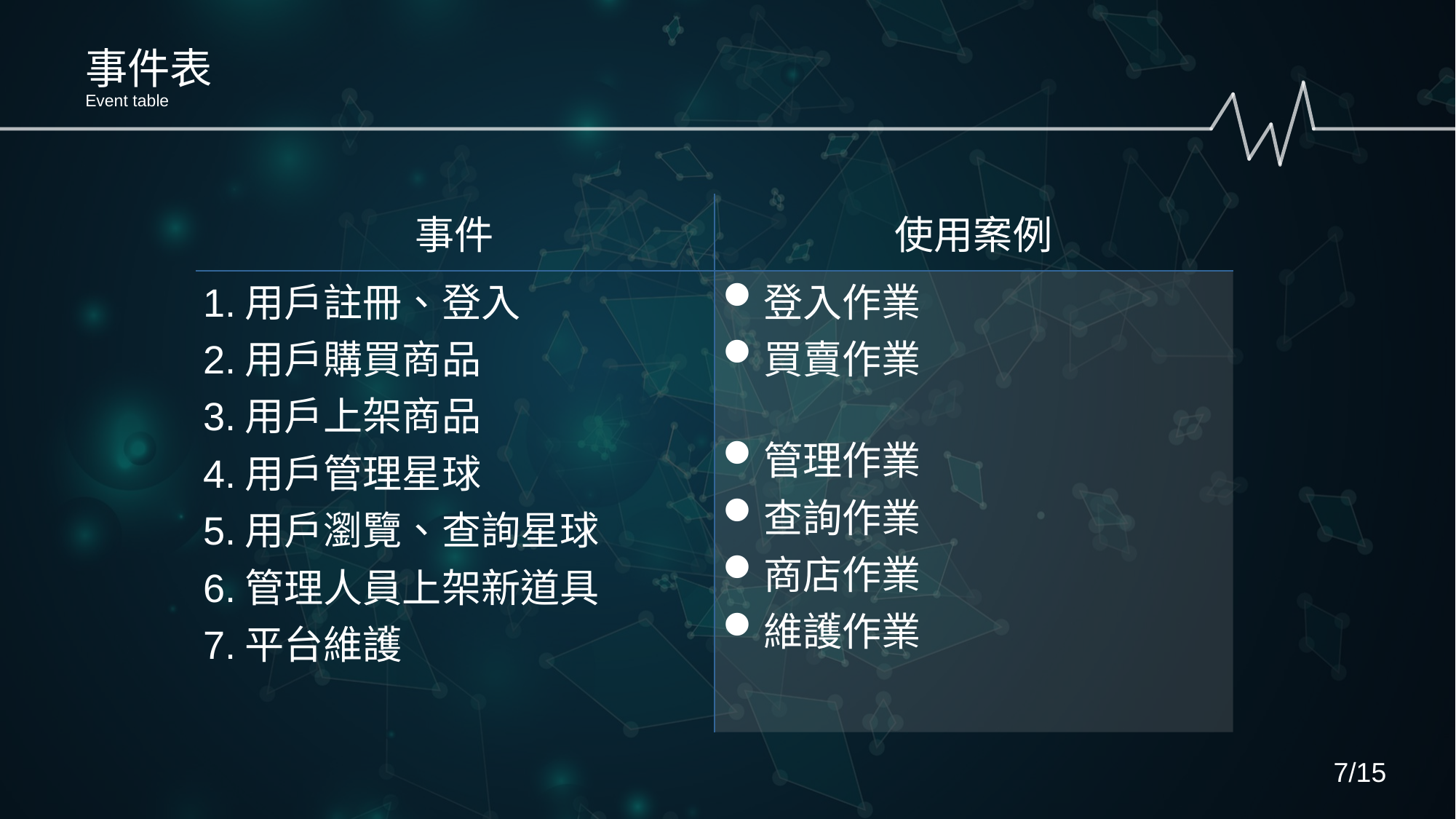

事件表
Event table
| 事件 | 使用案例 |
| --- | --- |
| 用戶註冊、登入 用戶購買商品 用戶上架商品 用戶管理星球 用戶瀏覽、查詢星球 管理人員上架新道具 平台維護 | 登入作業 買賣作業   管理作業 查詢作業 商店作業 維護作業 |
7/15